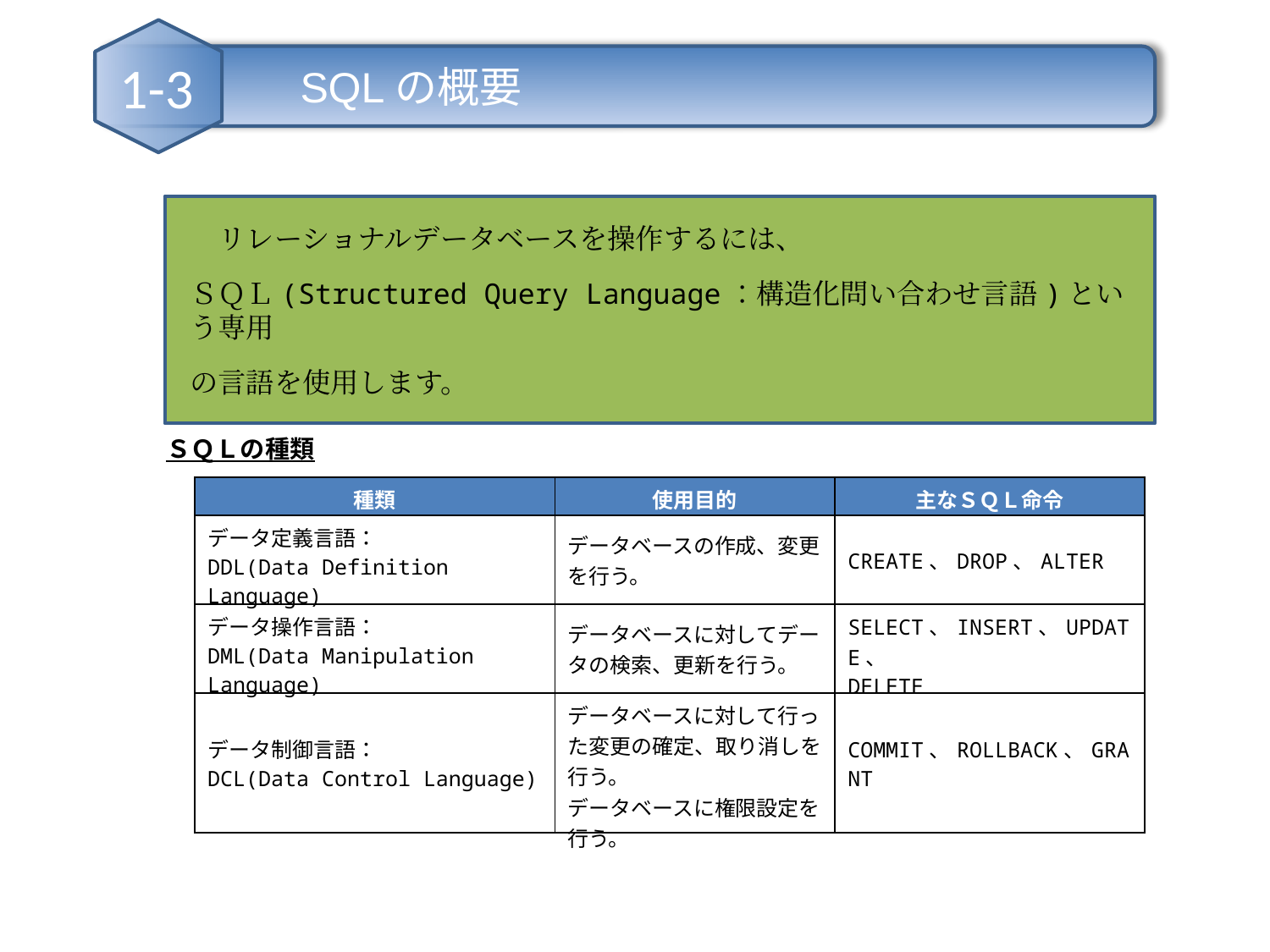

SQLの概要
1-3
　リレーショナルデータベースを操作するには、
ＳＱＬ(Structured Query Language：構造化問い合わせ言語)という専用
の言語を使用します。
ＳＱＬの種類
| 種類 | 使用目的 | 主なＳＱＬ命令 |
| --- | --- | --- |
| データ定義言語： DDL(Data Definition Language) | データベースの作成、変更を行う。 | CREATE、DROP、ALTER |
| データ操作言語： DML(Data Manipulation Language) | データベースに対してデータの検索、更新を行う。 | SELECT、INSERT、UPDATE、 DELETE |
| データ制御言語： DCL(Data Control Language) | データベースに対して行った変更の確定、取り消しを行う。 データベースに権限設定を行う。 | COMMIT、ROLLBACK、GRANT |